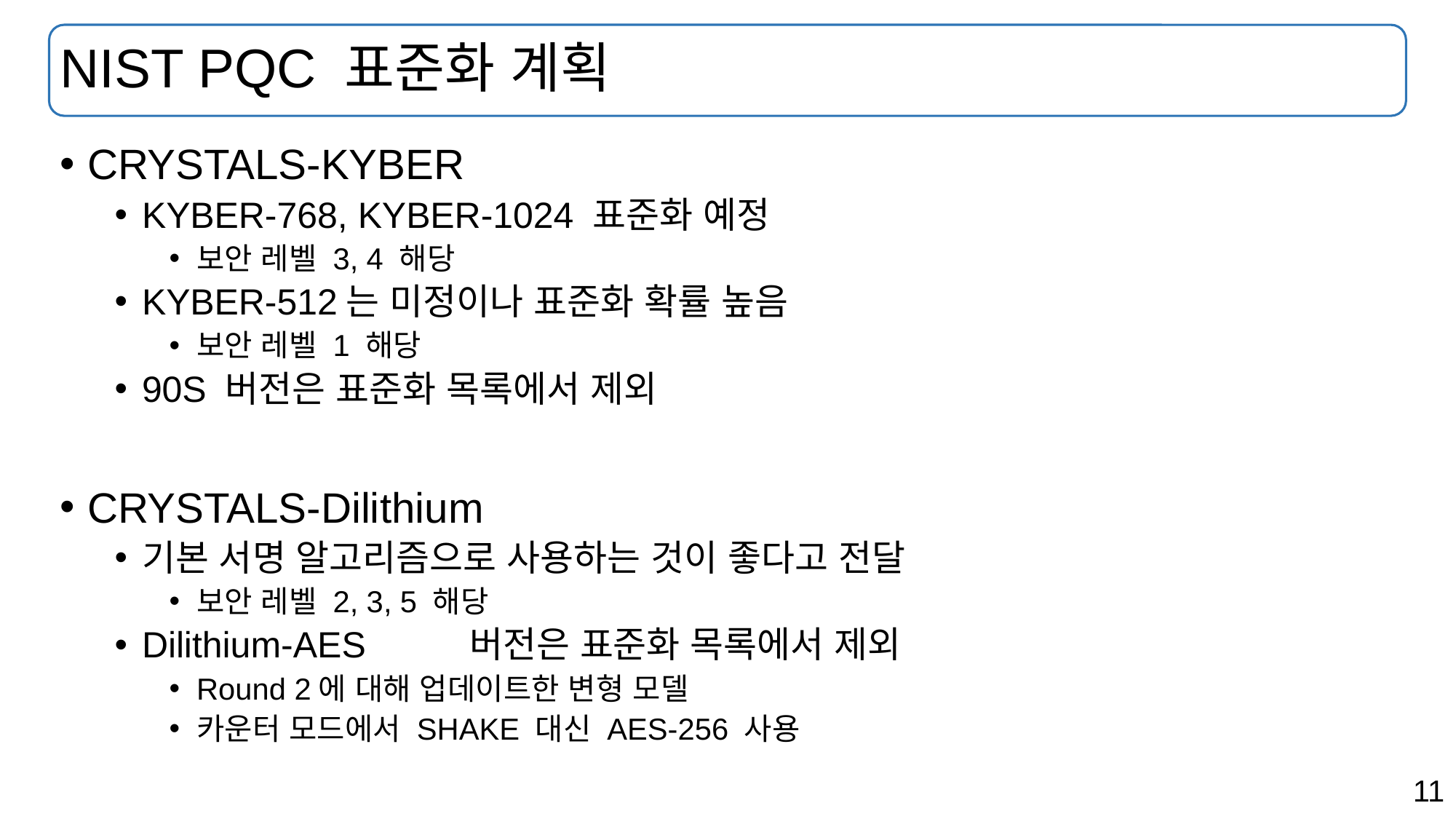

# NIST PQC 표준화 계획
CRYSTALS-KYBER
KYBER-768, KYBER-1024 표준화 예정
보안 레벨 3, 4 해당
KYBER-512는 미정이나 표준화 확률 높음
보안 레벨 1 해당
90S 버전은 표준화 목록에서 제외

CRYSTALS-Dilithium
기본 서명 알고리즘으로 사용하는 것이 좋다고 전달
보안 레벨 2, 3, 5 해당
Dilithium-AES 	버전은 표준화 목록에서 제외
Round 2에 대해 업데이트한 변형 모델
카운터 모드에서 SHAKE 대신 AES-256 사용